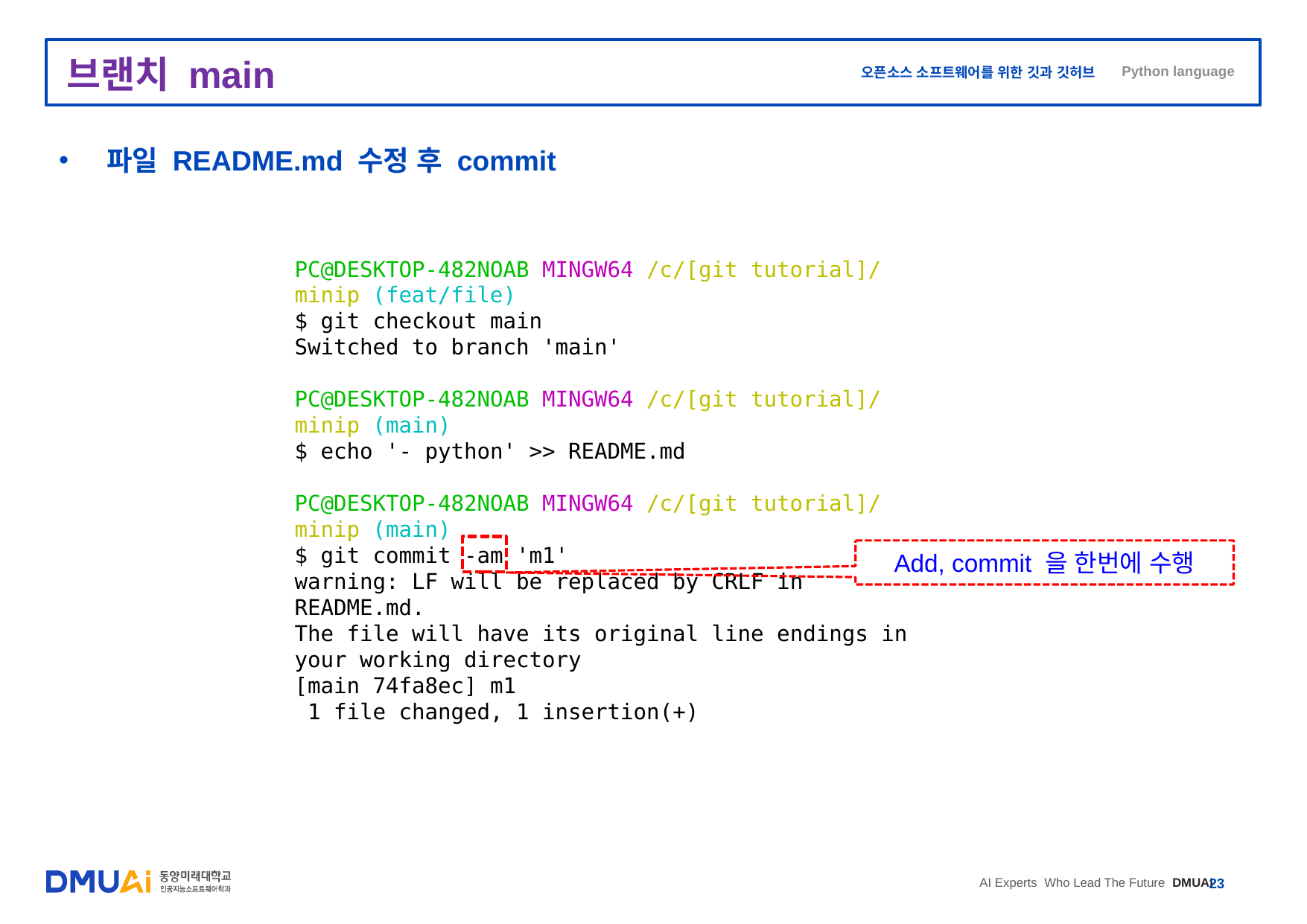

# 브랜치 main
파일 README.md 수정 후 commit

PC@DESKTOP-482NOAB MINGW64 /c/[git tutorial]/minip (feat/file)
$ git checkout main
Switched to branch 'main'

PC@DESKTOP-482NOAB MINGW64 /c/[git tutorial]/minip (main)
$ echo '- python' >> README.md

PC@DESKTOP-482NOAB MINGW64 /c/[git tutorial]/minip (main)
$ git commit -am 'm1'
warning: LF will be replaced by CRLF in README.md.
The file will have its original line endings in your working directory
[main 74fa8ec] m1
 1 file changed, 1 insertion(+)

Add, commit 을 한번에 수행